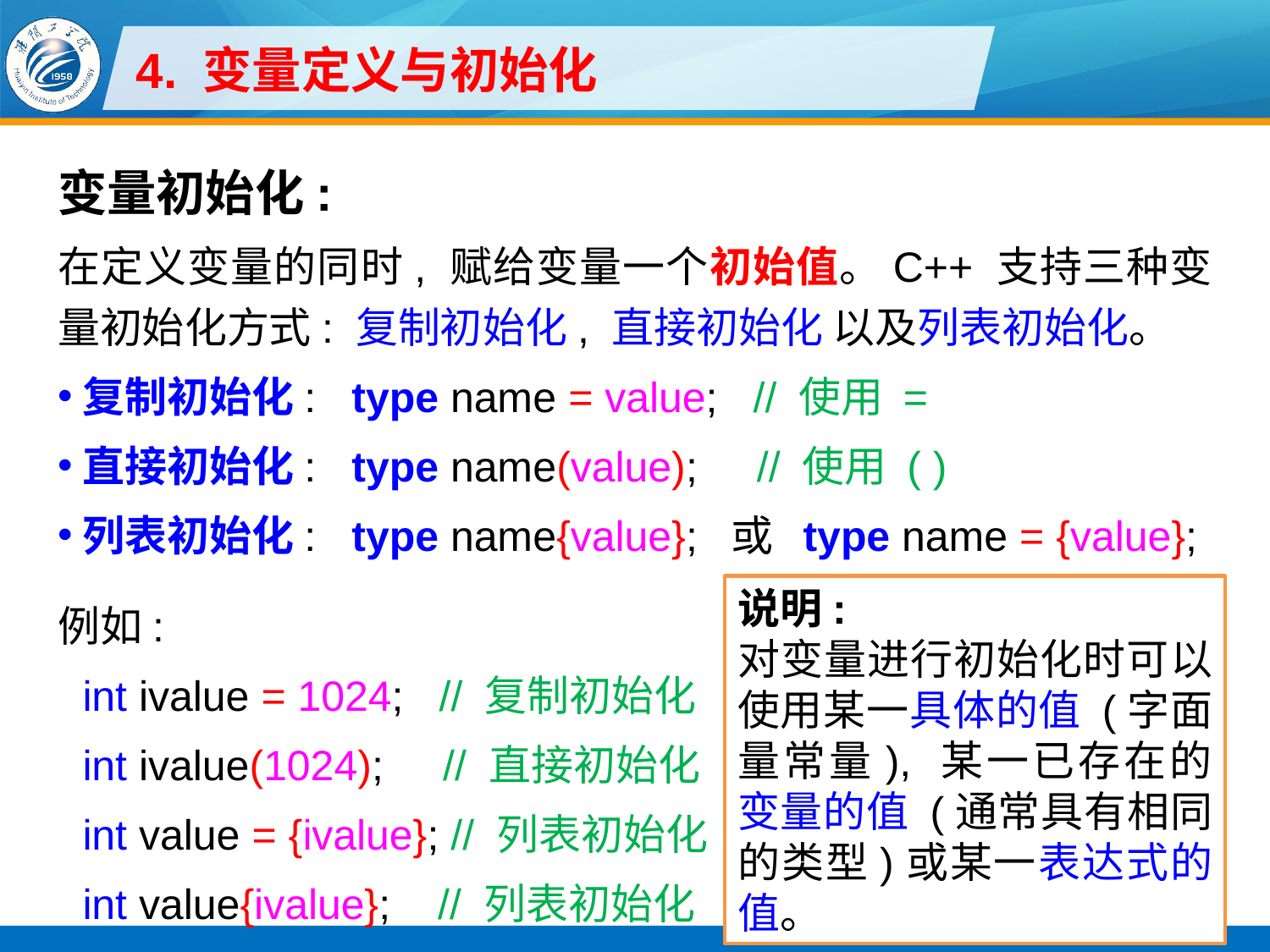

# 4. 变量定义与初始化
变量初始化:
在定义变量的同时, 赋给变量一个初始值。C++ 支持三种变量初始化方式: 复制初始化, 直接初始化 以及列表初始化。
复制初始化:   type name = value;   // 使用 =
直接初始化:   type name(value);     // 使用 ( )
列表初始化:   type name{value};  或  type name = {value};
例如:
int ivalue = 1024;   // 复制初始化
int ivalue(1024);     // 直接初始化
int value = {ivalue}; // 列表初始化
int value{ivalue};    // 列表初始化
说明:
对变量进行初始化时可以使用某一具体的值 (字面量常量), 某一已存在的变量的值 (通常具有相同的类型)或某一表达式的值。